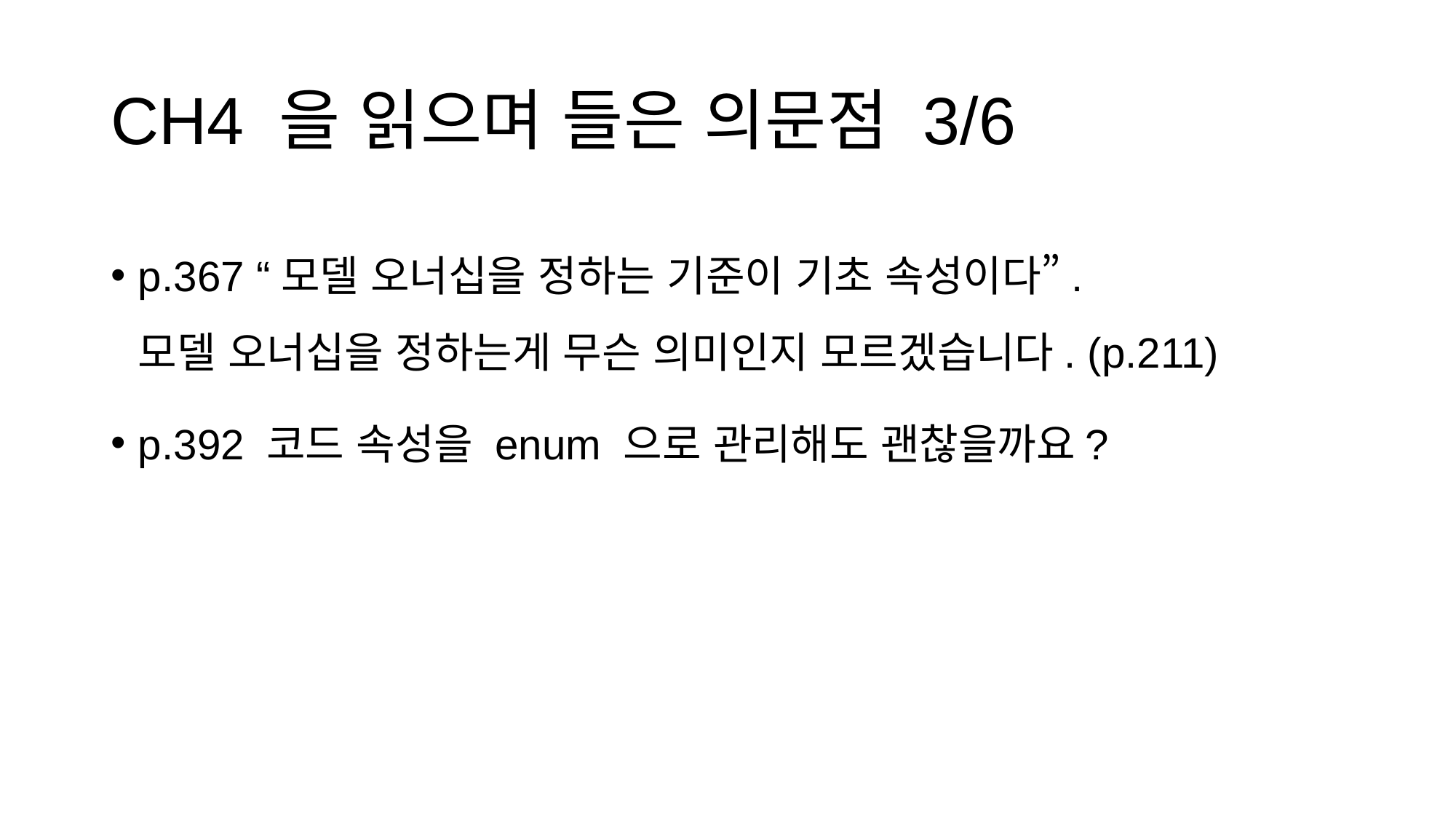

# CH4 을 읽으며 들은 의문점 3/6
p.367 “모델 오너십을 정하는 기준이 기초 속성이다”.
모델 오너십을 정하는게 무슨 의미인지 모르겠습니다. (p.211)
p.392 코드 속성을 enum 으로 관리해도 괜찮을까요?